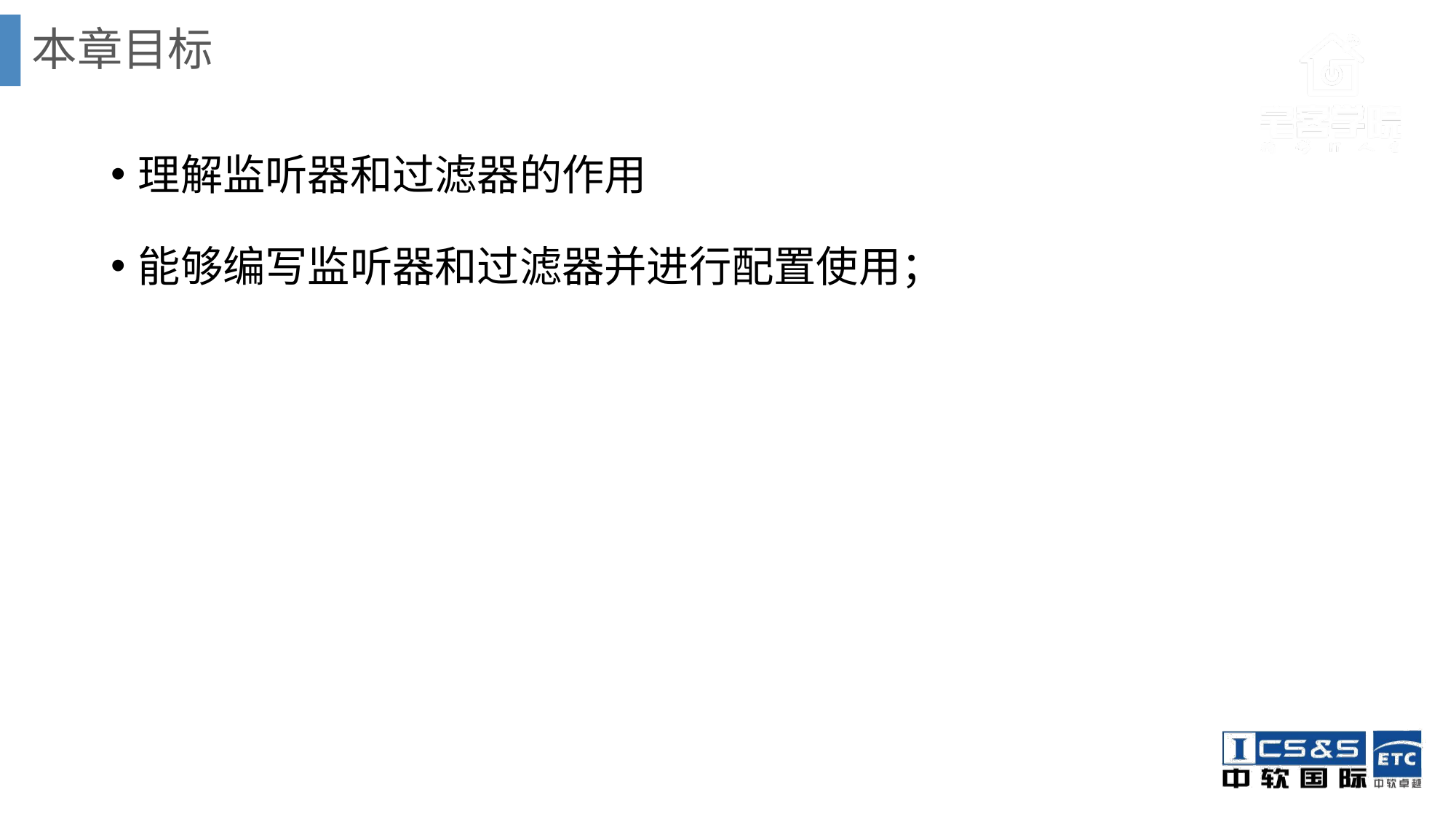

# 本章目标
理解监听器和过滤器的作用
能够编写监听器和过滤器并进行配置使用；